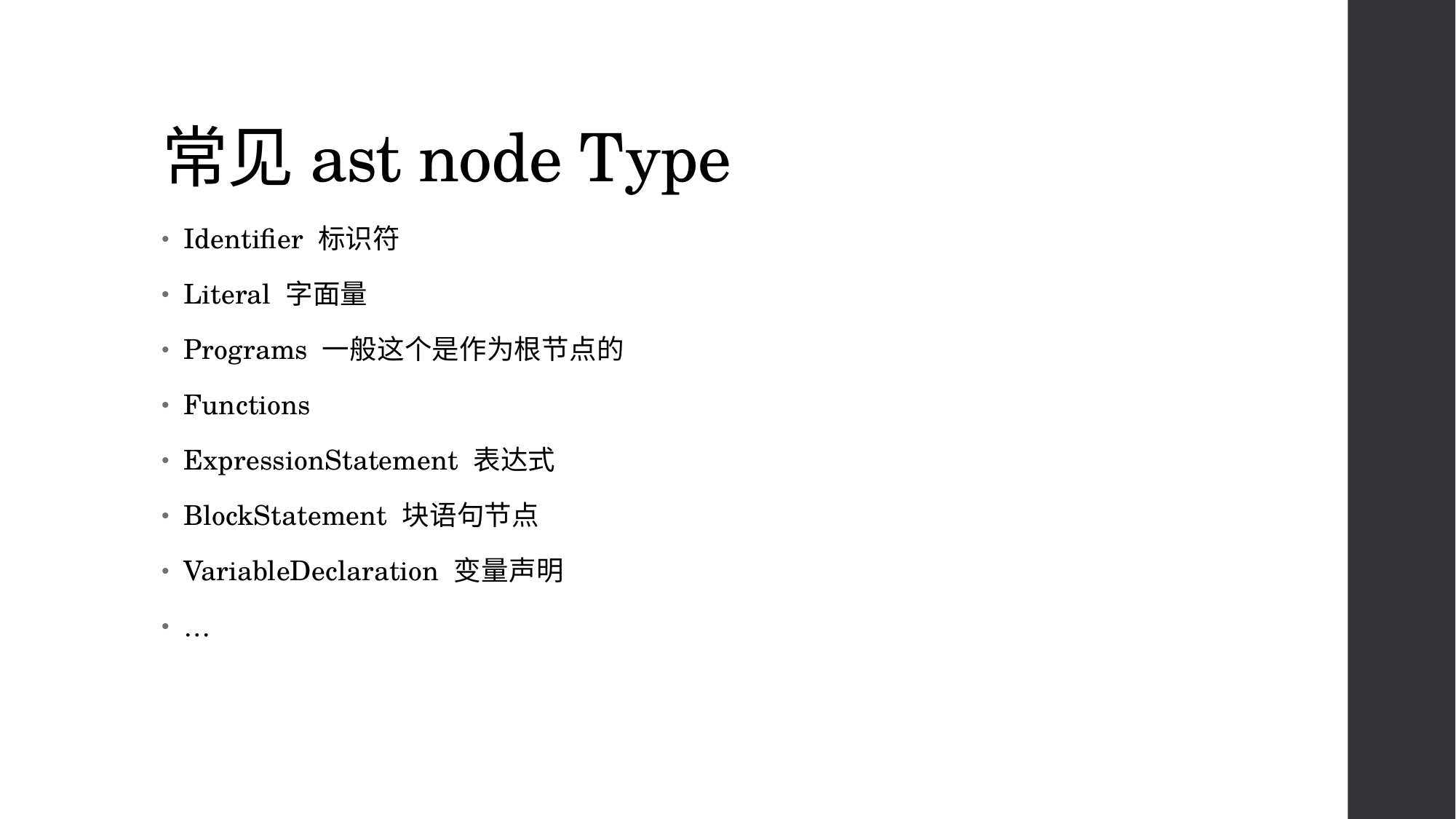

# 常见ast node Type
Identifier 标识符
Literal 字面量
Programs 一般这个是作为根节点的
Functions
ExpressionStatement 表达式
BlockStatement 块语句节点
VariableDeclaration 变量声明
…